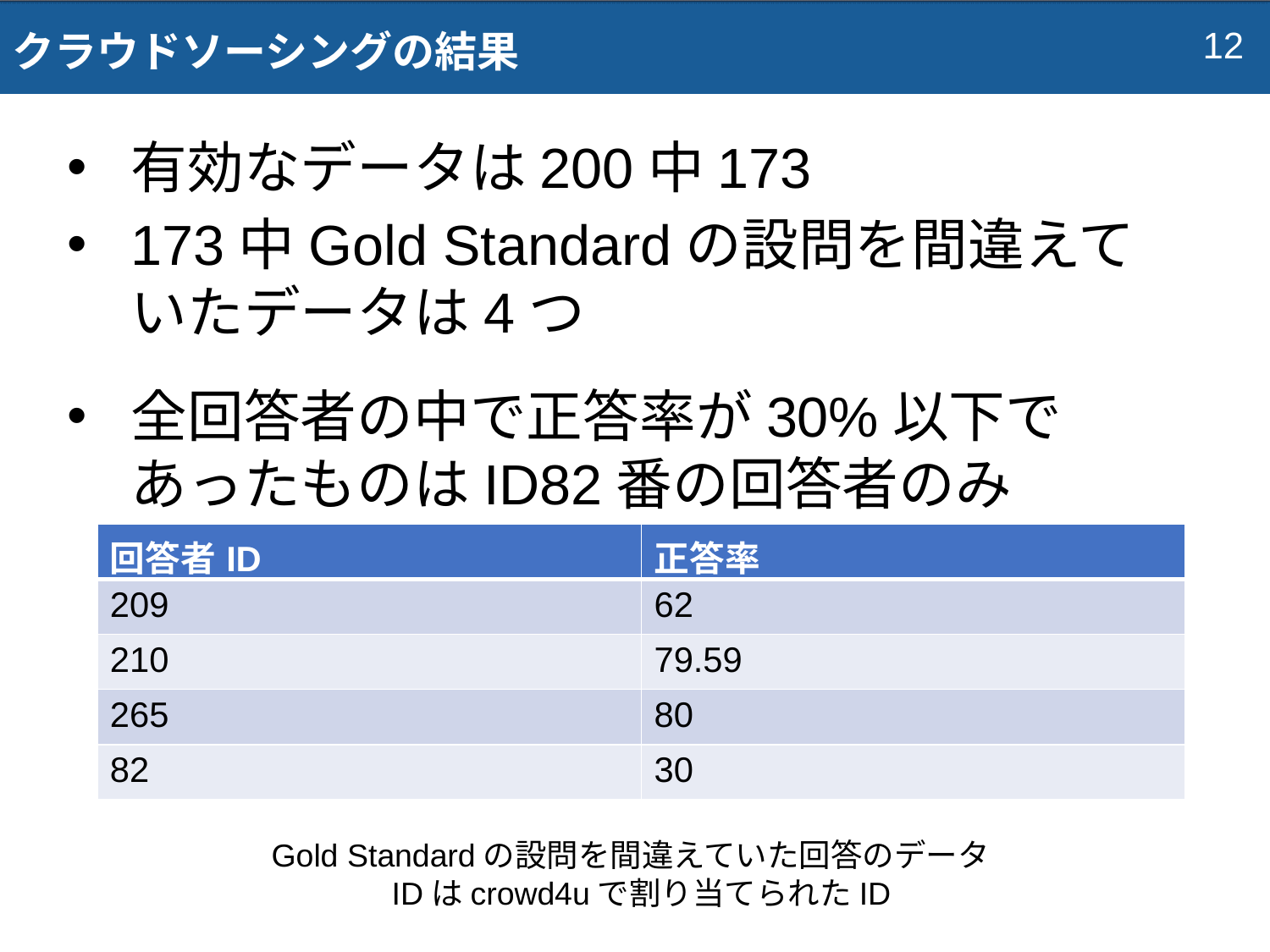

クラウドソーシングの結果
12
有効なデータは200中173
173中Gold Standardの設問を間違えていたデータは4つ
全回答者の中で正答率が30%以下であったものはID82番の回答者のみ
| 回答者ID | 正答率 |
| --- | --- |
| 209 | 62 |
| 210 | 79.59 |
| 265 | 80 |
| 82 | 30 |
Gold Standardの設問を間違えていた回答のデータ
IDはcrowd4uで割り当てられたID